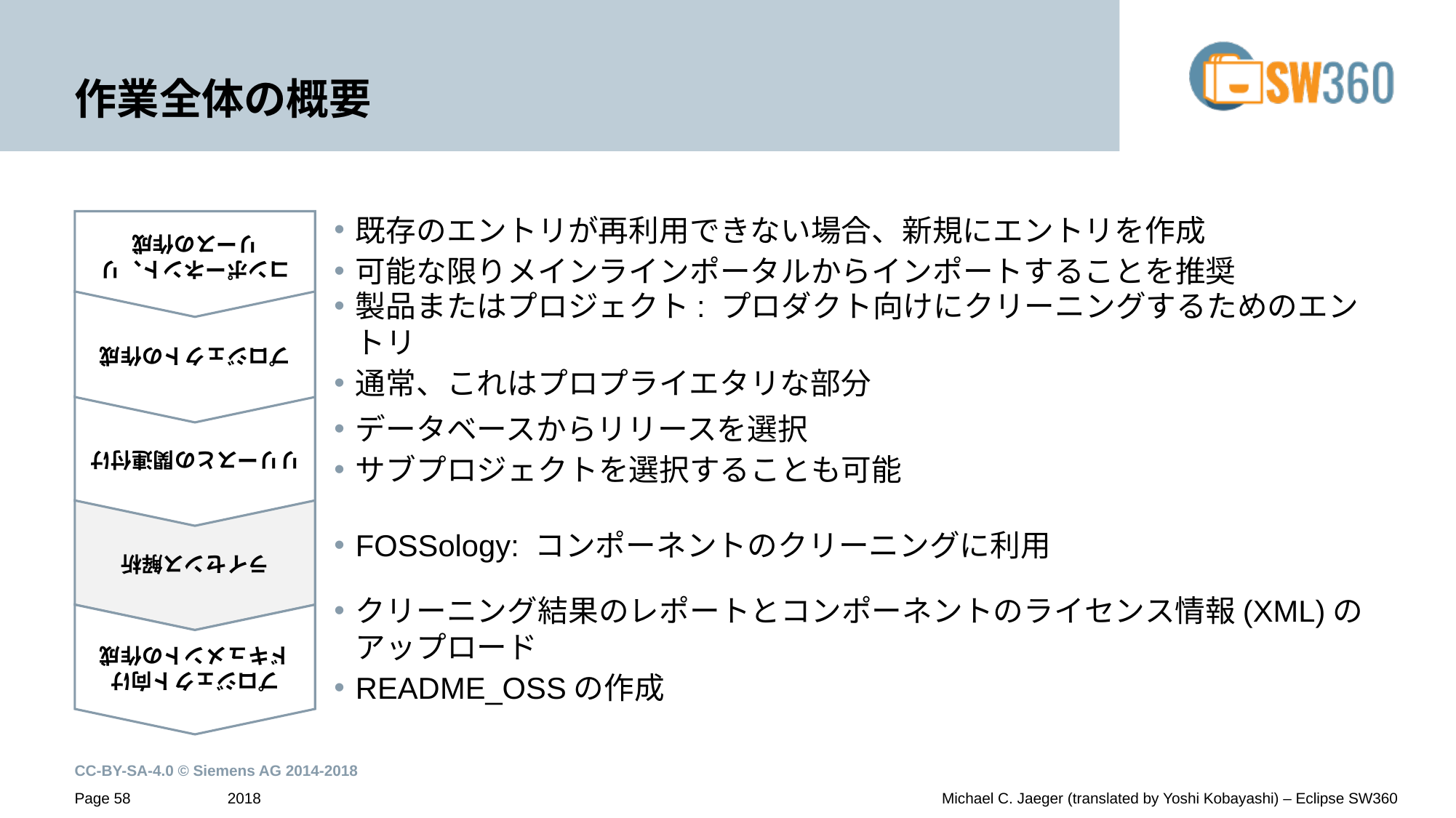

# 作業全体の概要
コンポーネント、リリースの作成
既存のエントリが再利用できない場合、新規にエントリを作成
可能な限りメインラインポータルからインポートすることを推奨
プロジェクトの作成
製品またはプロジェクト: プロダクト向けにクリーニングするためのエントリ
通常、これはプロプライエタリな部分
リリースとの関連付け
データベースからリリースを選択
サブプロジェクトを選択することも可能
ライセンス解析
FOSSology: コンポーネントのクリーニングに利用
プロジェクト向け
ドキュメントの作成
クリーニング結果のレポートとコンポーネントのライセンス情報(XML)のアップロード
README_OSSの作成